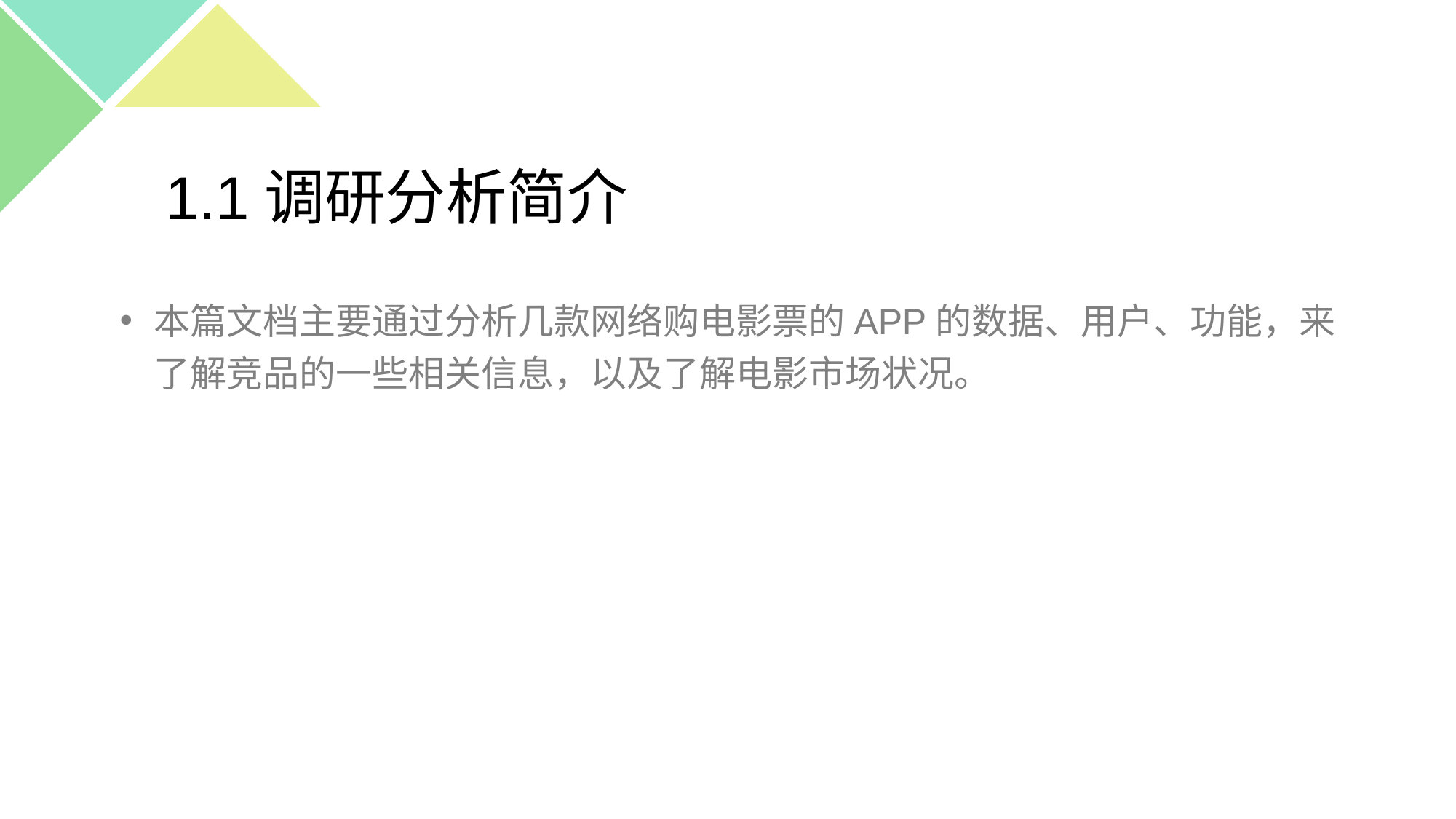

# 1.1调研分析简介
本篇文档主要通过分析几款网络购电影票的APP的数据、用户、功能，来了解竞品的一些相关信息，以及了解电影市场状况。